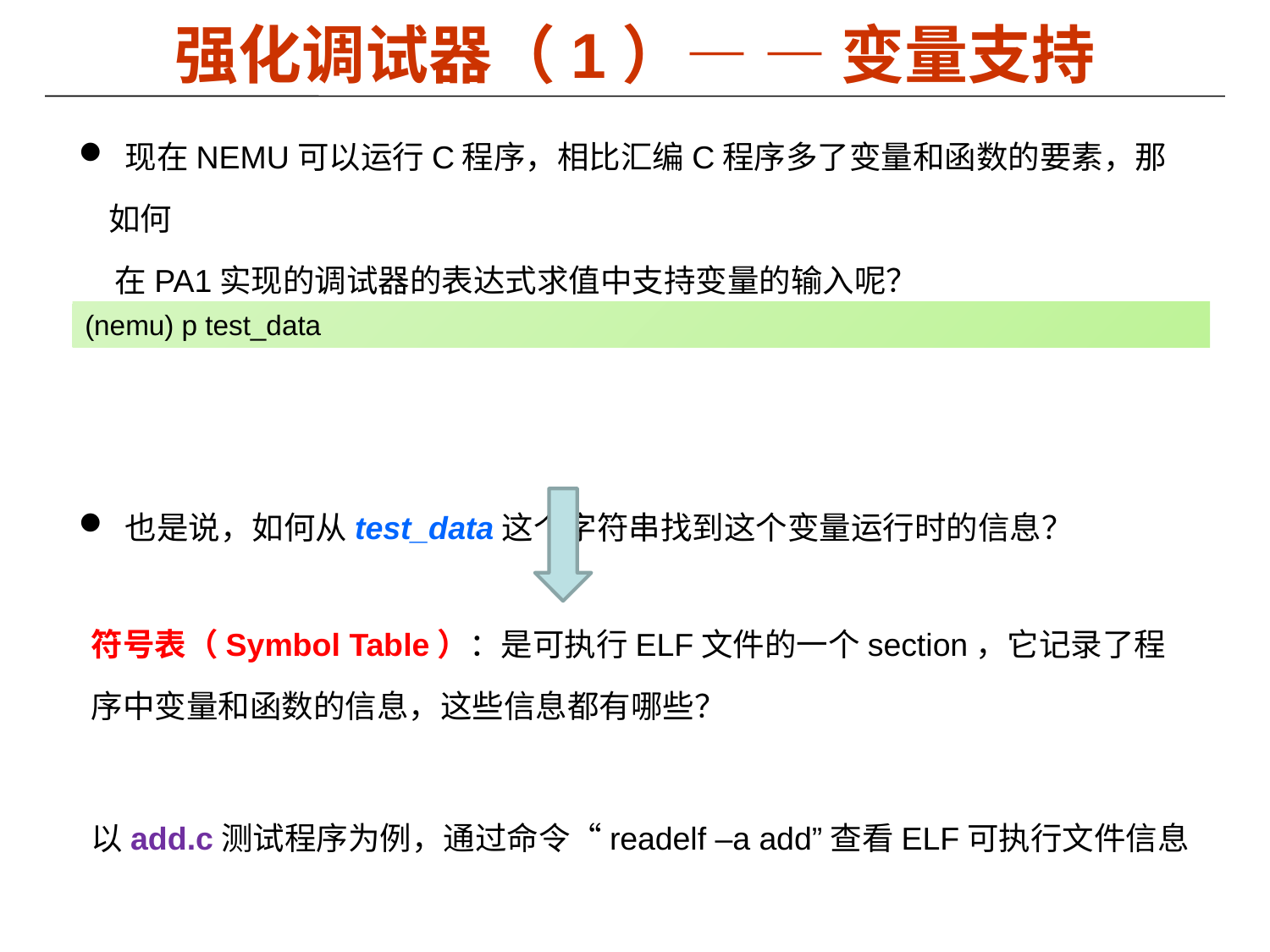

# 强化调试器（1）— — 变量支持
 现在NEMU可以运行C程序，相比汇编C程序多了变量和函数的要素，那如何
    在PA1实现的调试器的表达式求值中支持变量的输入呢？

 也是说，如何从test_data这个字符串找到这个变量运行时的信息？
(nemu) p test_data

符号表（Symbol Table）：是可执行ELF文件的一个section，它记录了程序中变量和函数的信息，这些信息都有哪些？
以add.c测试程序为例，通过命令“readelf –a add”查看ELF可执行文件信息